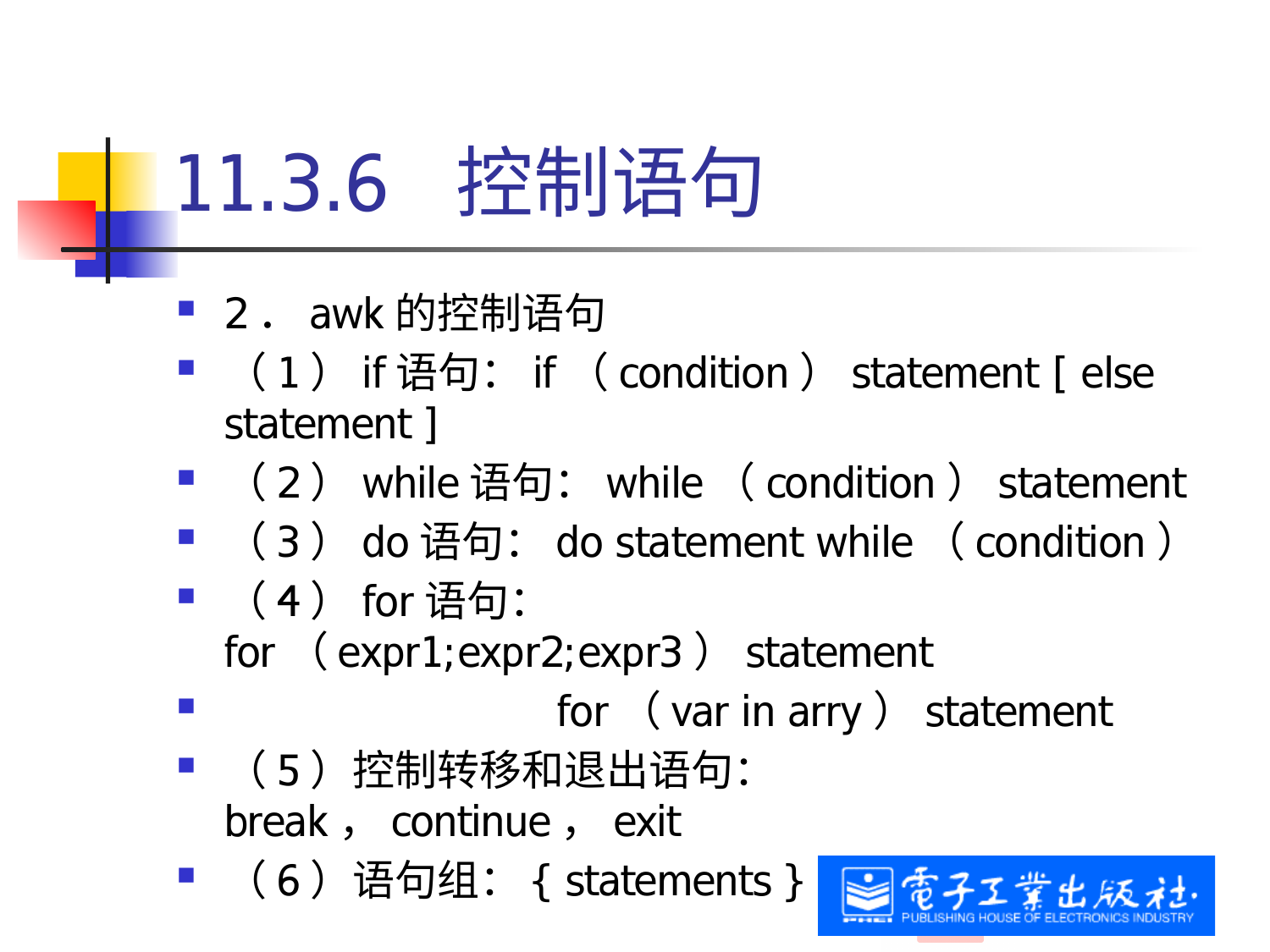

# 11.3.6  控制语句
2．awk的控制语句
（1）if语句：if（condition）statement [ else statement ]
（2）while语句：while（condition）statement
（3）do语句：do statement while（condition）
（4）for语句：for（expr1;expr2;expr3）statement
             	      for（var in arry）statement
（5）控制转移和退出语句：break，continue，exit
（6）语句组：{ statements }